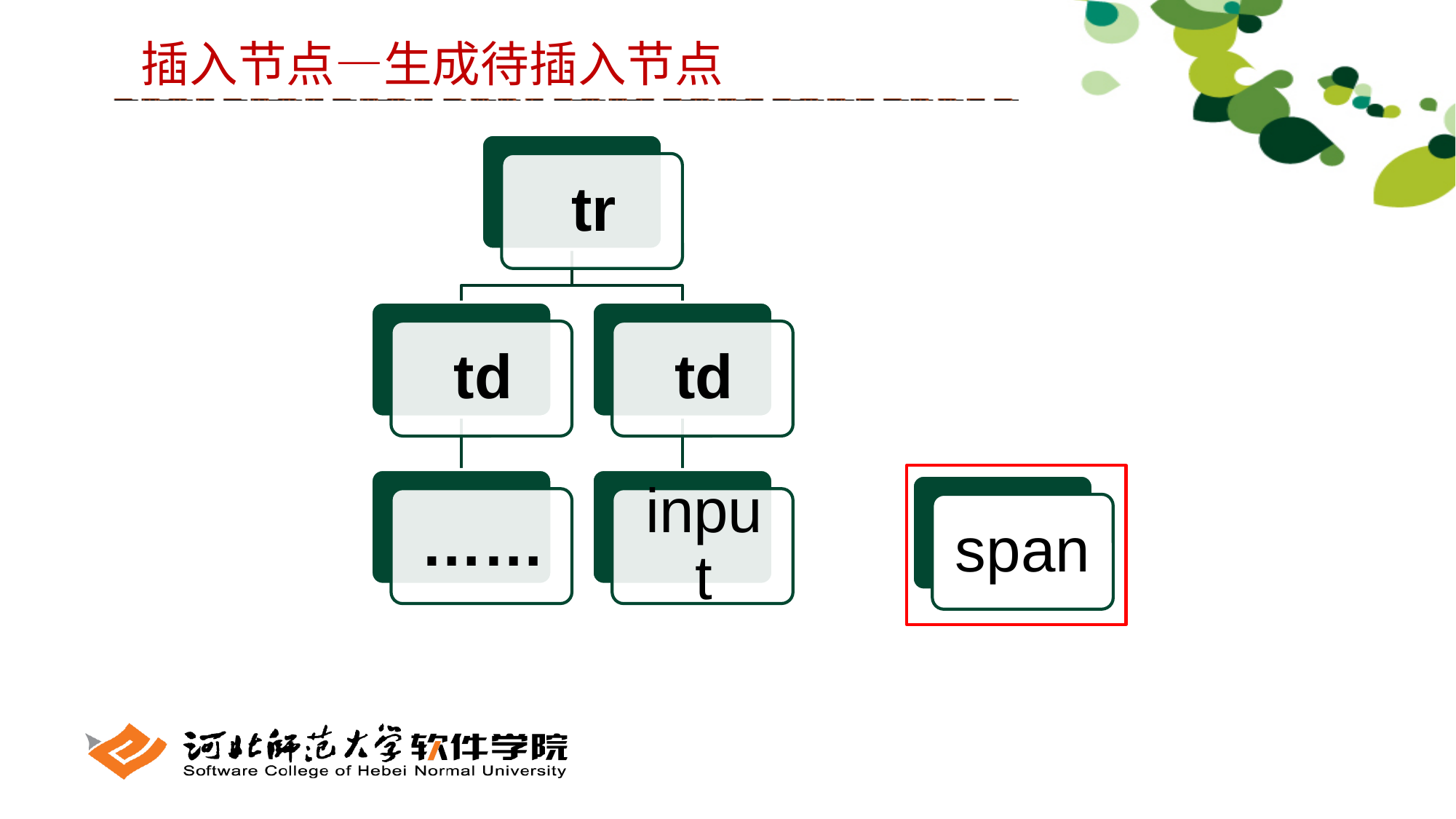

插入节点—生成待插入节点
tr
td
……
td
input

span